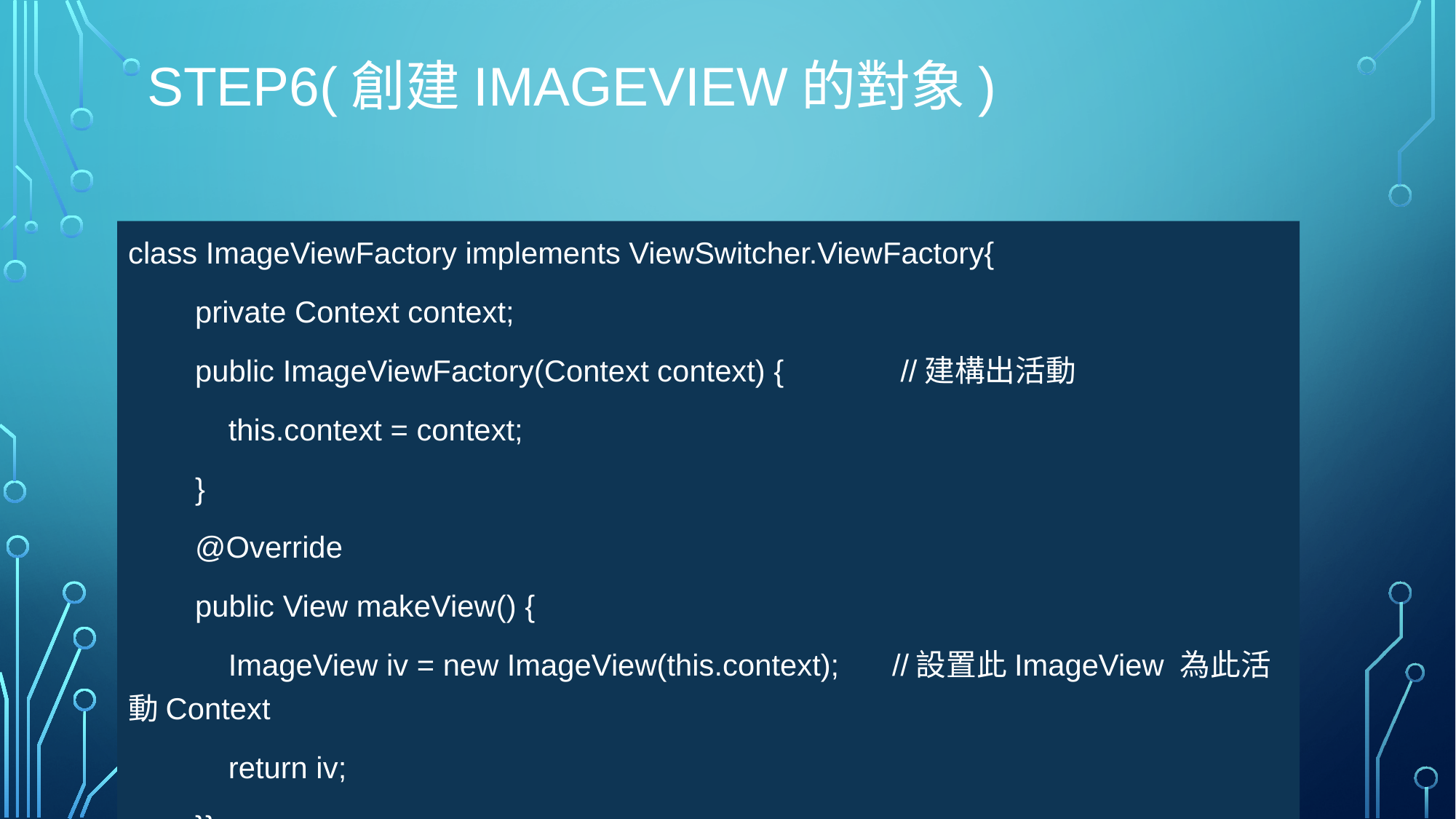

# Step6(創建ImageView的對象)
class ImageViewFactory implements ViewSwitcher.ViewFactory{
        private Context context;
        public ImageViewFactory(Context context) {	 //建構出活動
            this.context = context;
        }
        @Override
        public View makeView() {
            ImageView iv = new ImageView(this.context);	//設置此ImageView 為此活動Context
            return iv;
        }}